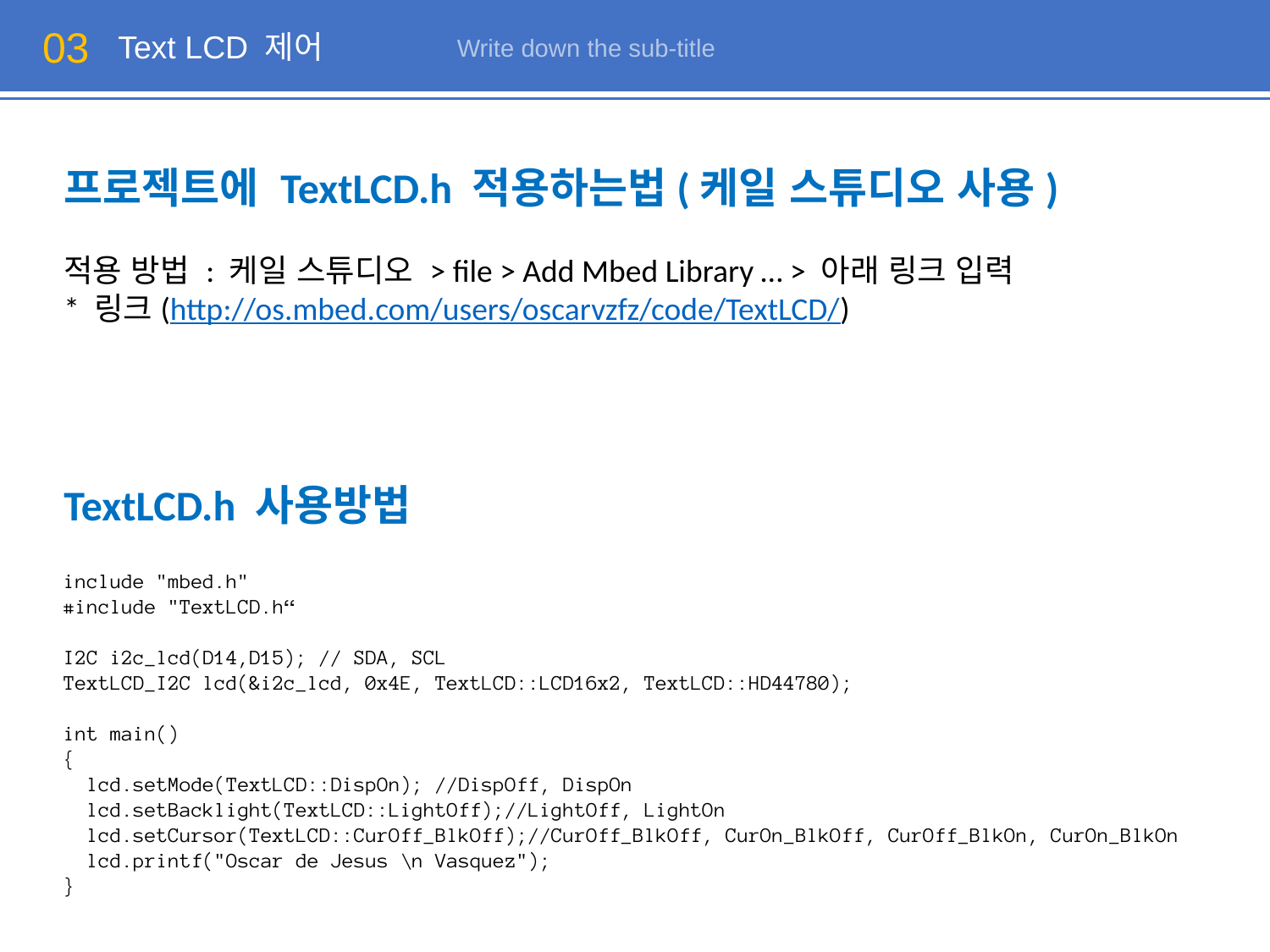

03
Text LCD 제어
Write down the sub-title
프로젝트에 TextLCD.h 적용하는법(케일 스튜디오 사용)

적용 방법 : 케일 스튜디오 > file > Add Mbed Library … > 아래 링크 입력
* 링크(http://os.mbed.com/users/oscarvzfz/code/TextLCD/)

TextLCD.h 사용방법

include "mbed.h"
#include "TextLCD.h“

I2C i2c_lcd(D14,D15); // SDA, SCL
TextLCD_I2C lcd(&i2c_lcd, 0x4E, TextLCD::LCD16x2, TextLCD::HD44780);

int main()
{
  lcd.setMode(TextLCD::DispOn); //DispOff, DispOn
  lcd.setBacklight(TextLCD::LightOff);//LightOff, LightOn
  lcd.setCursor(TextLCD::CurOff_BlkOff);//CurOff_BlkOff, CurOn_BlkOff, CurOff_BlkOn, CurOn_BlkOn
  lcd.printf("Oscar de Jesus \n Vasquez");
}